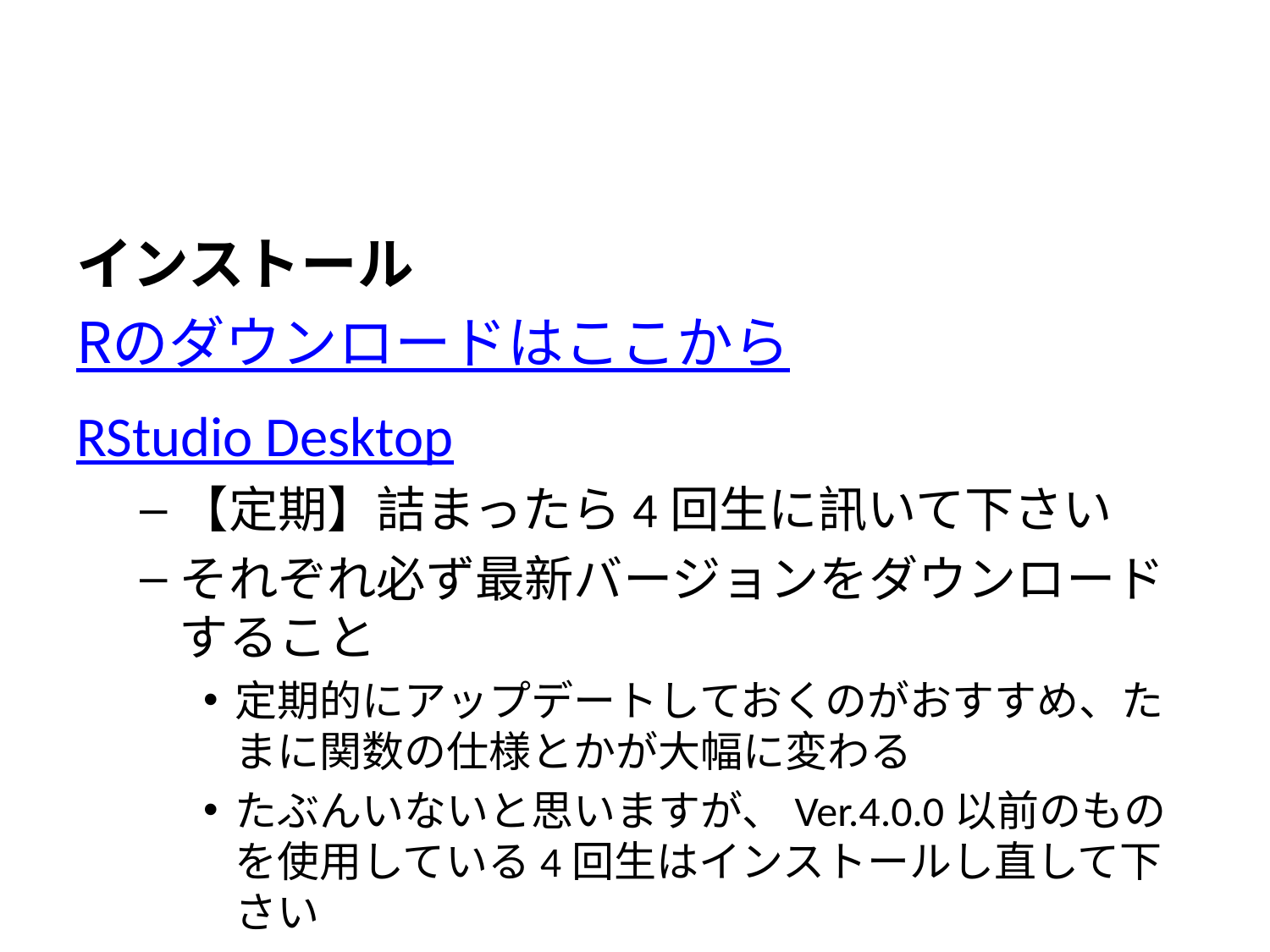

インストール
Rのダウンロードはここから
RStudio Desktop
【定期】詰まったら4回生に訊いて下さい
それぞれ必ず最新バージョンをダウンロードすること
定期的にアップデートしておくのがおすすめ、たまに関数の仕様とかが大幅に変わる
たぶんいないと思いますが、Ver.4.0.0以前のものを使用している4回生はインストールし直して下さい
Cドライブに日本語フォントが含まれている人
C:/Users/…/…のところ
ファイルの保存などする際に非常に面倒なことになります
特に動作で問題が出なければいいですが、コードの実行中に止まるなどあれば相談して下さい
今から買う人は絶対に日本語フォントを入れないようにしましょう、一生
R Studioの基本画面
4つの画面 (Pane)が表示される: コードを入力するのは Source, Consoleの2つ
Source：Rスクリプトなどを編集・保存
Console：実行するコードを直接入力・実行できる。
右側の Pane では読み込んだデータフレームやオブジェクトの定義確認、図表出力のチェックなどが行える